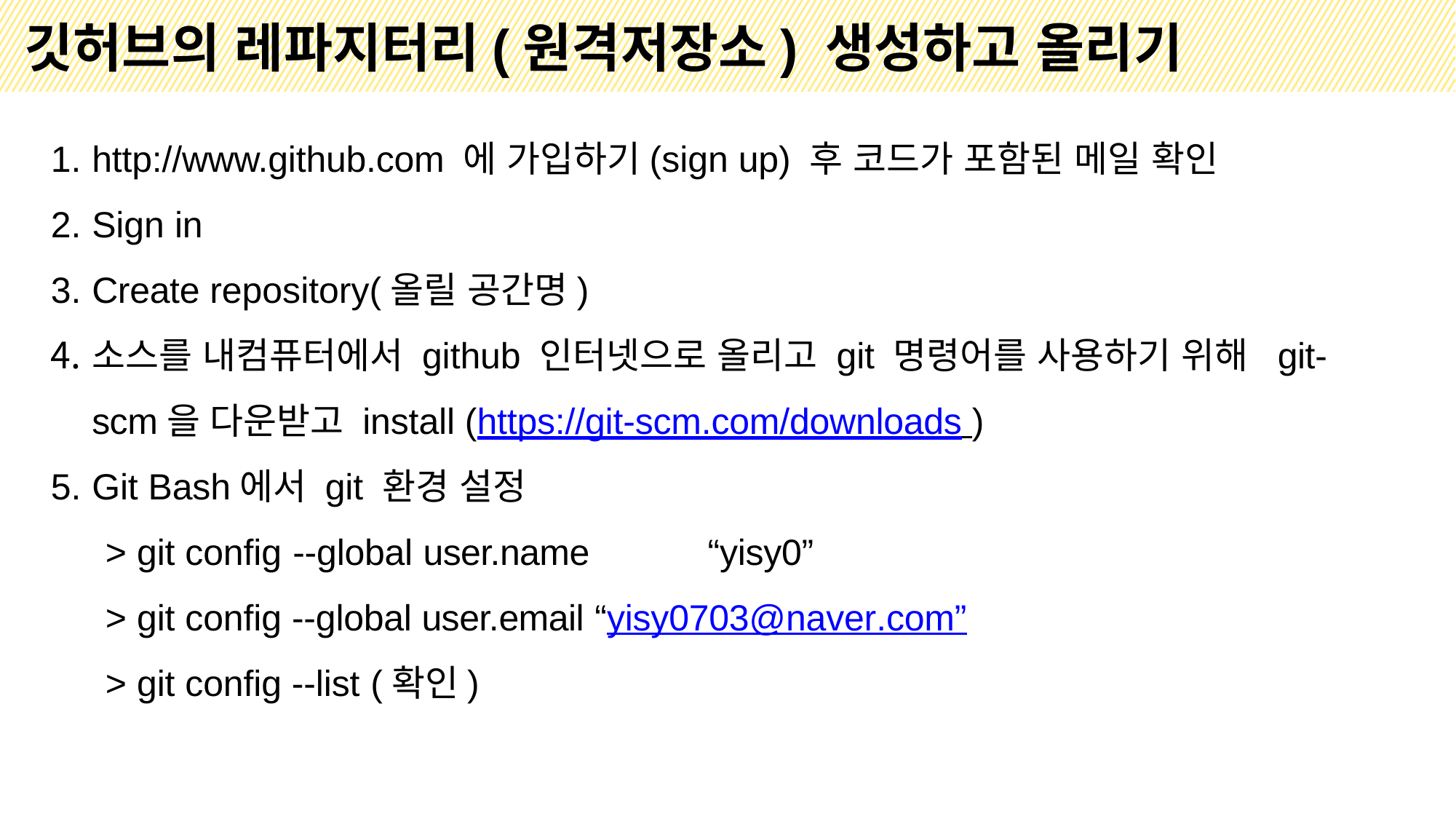

# 깃허브의 레파지터리(원격저장소) 생성하고 올리기
http://www.github.com 에 가입하기(sign up) 후 코드가 포함된 메일 확인
Sign in
Create repository(올릴 공간명)
소스를 내컴퓨터에서 github 인터넷으로 올리고 git 명령어를 사용하기 위해  git-scm을 다운받고 install (https://git-scm.com/downloads )
Git Bash에서 git 환경 설정
> git config --global user.name	“yisy0”
> git config --global user.email “yisy0703@naver.com”
> git config --list (확인)